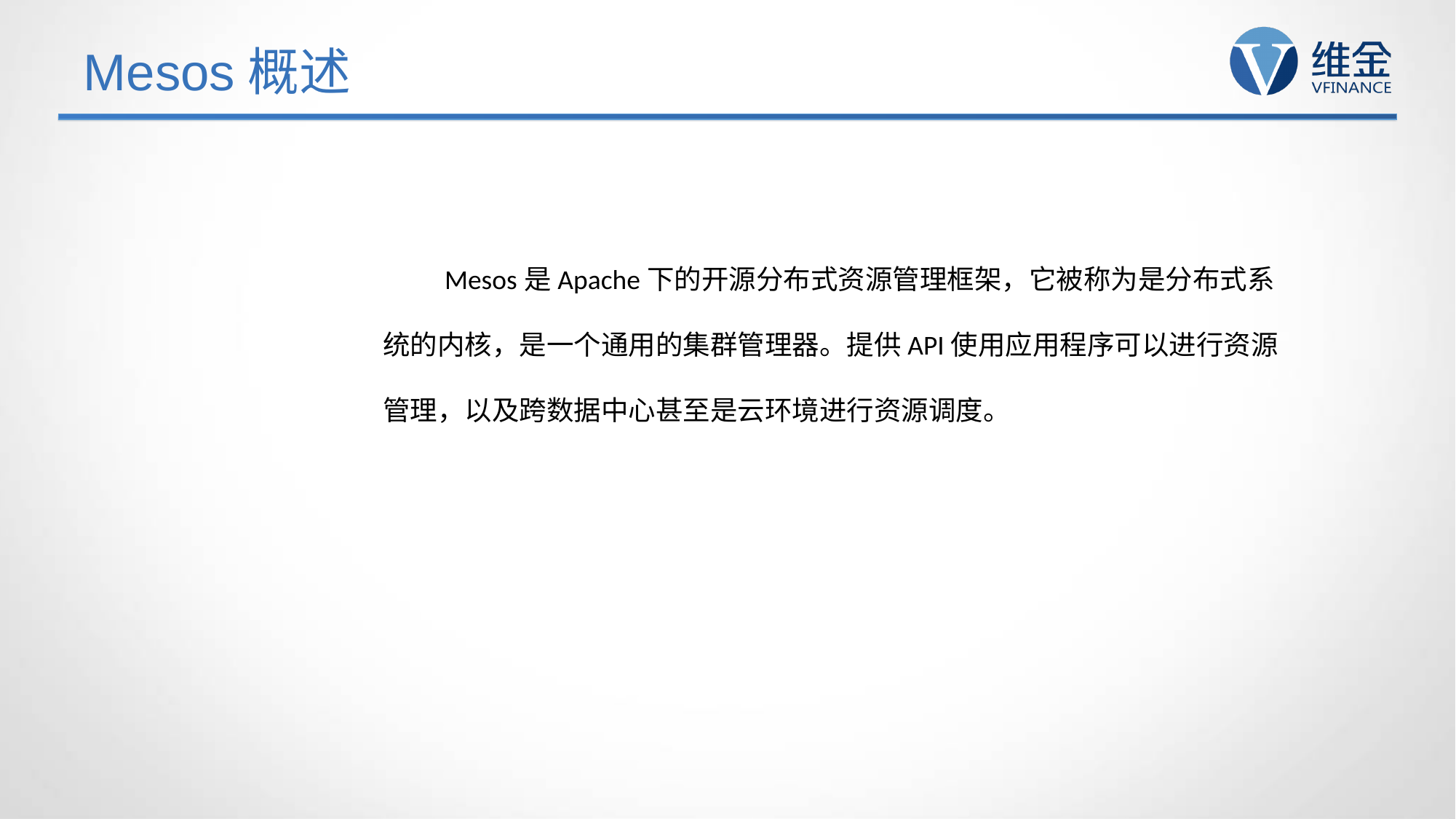

# Mesos概述
          Mesos是Apache下的开源分布式资源管理框架，它被称为是分布式系统的内核，是一个通用的集群管理器。提供API使用应用程序可以进行资源管理，以及跨数据中心甚至是云环境进行资源调度。